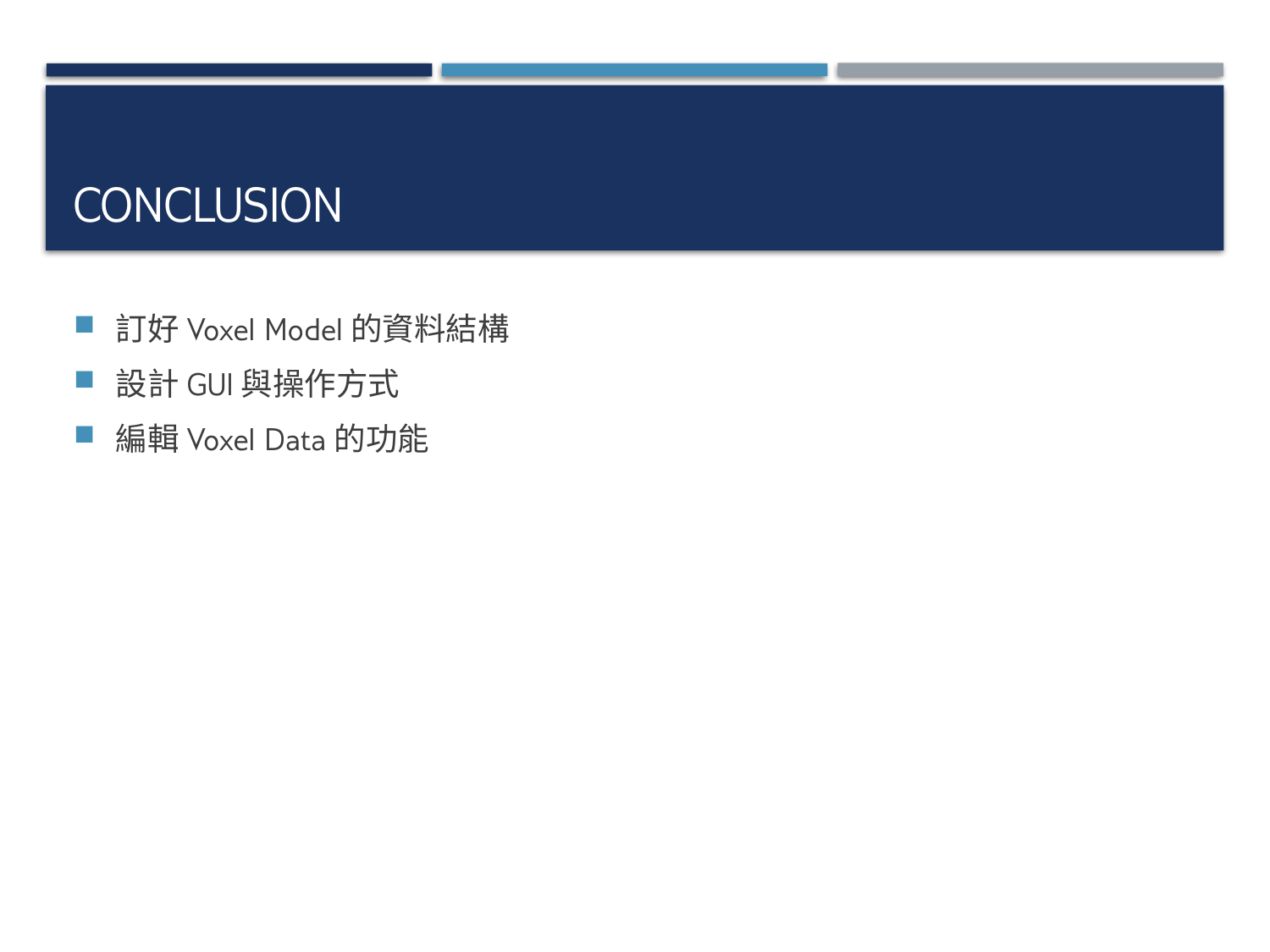

# Conclusion
訂好Voxel Model的資料結構
設計GUI與操作方式
編輯Voxel Data的功能